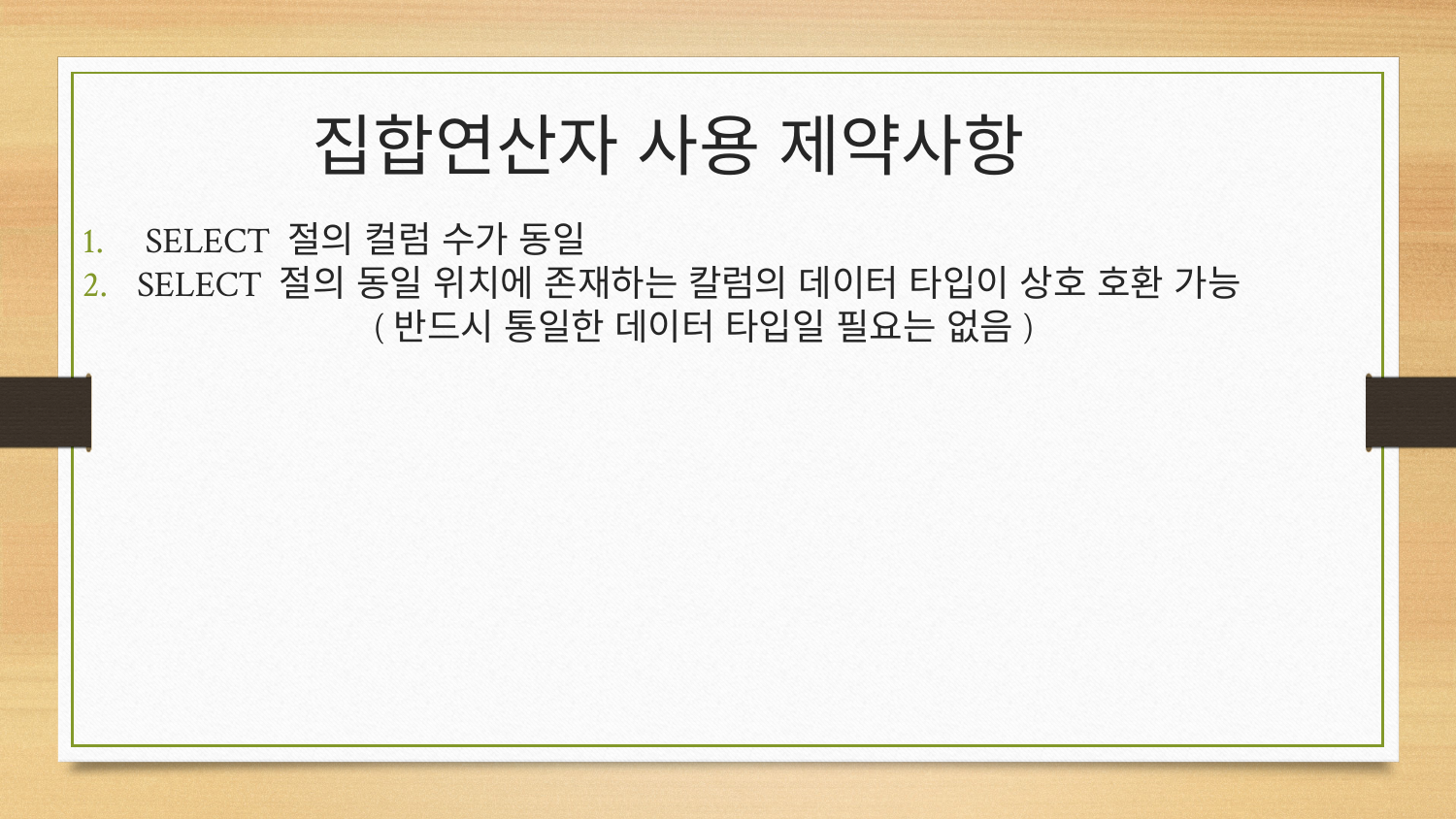

# 집합연산자 사용 제약사항
 SELECT 절의 컬럼 수가 동일
SELECT 절의 동일 위치에 존재하는 칼럼의 데이터 타입이 상호 호환 가능
		(반드시 통일한 데이터 타입일 필요는 없음)